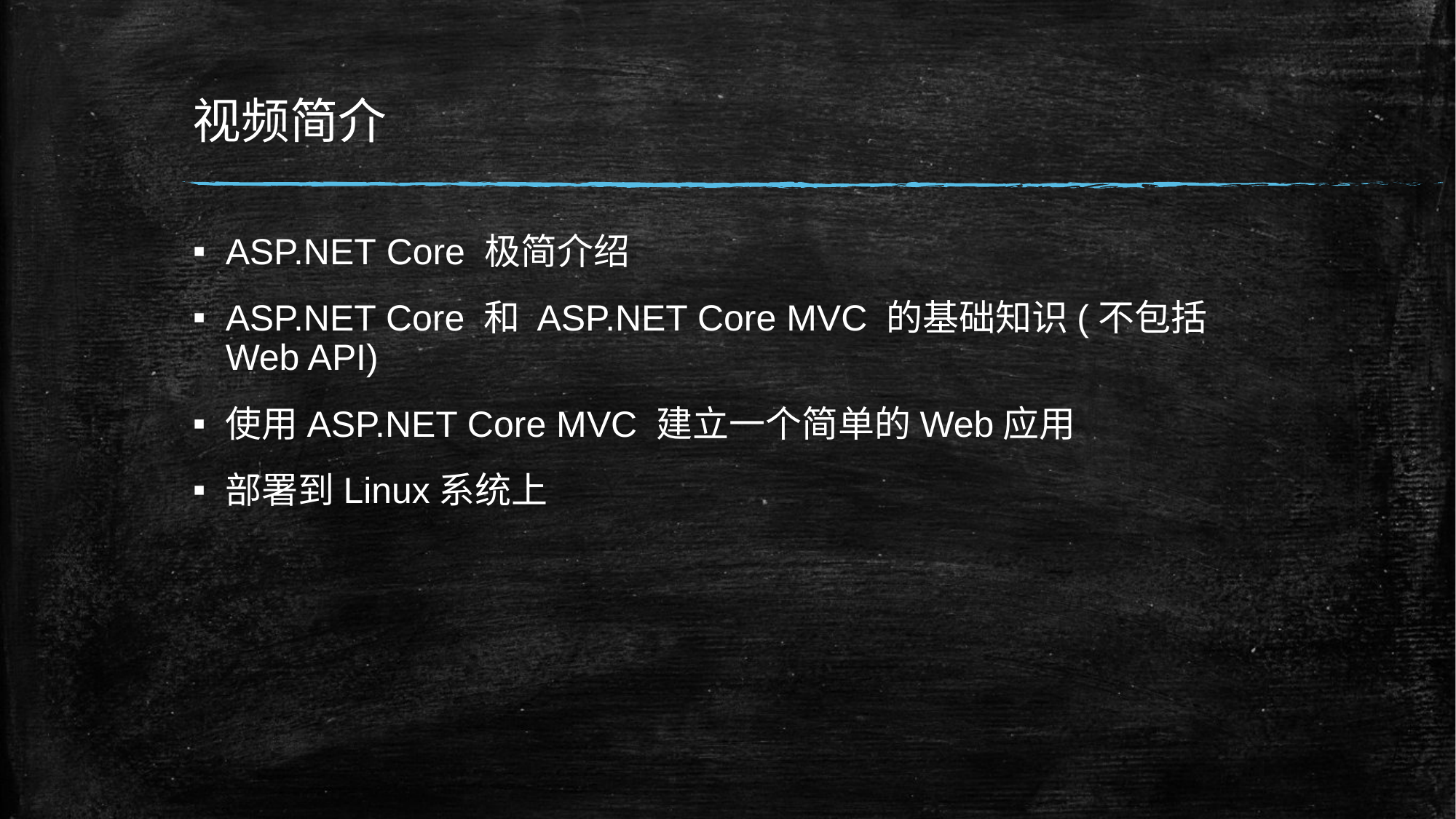

# 视频简介
ASP.NET Core 极简介绍
ASP.NET Core 和 ASP.NET Core MVC 的基础知识(不包括Web API)
使用ASP.NET Core MVC 建立一个简单的Web应用
部署到Linux系统上